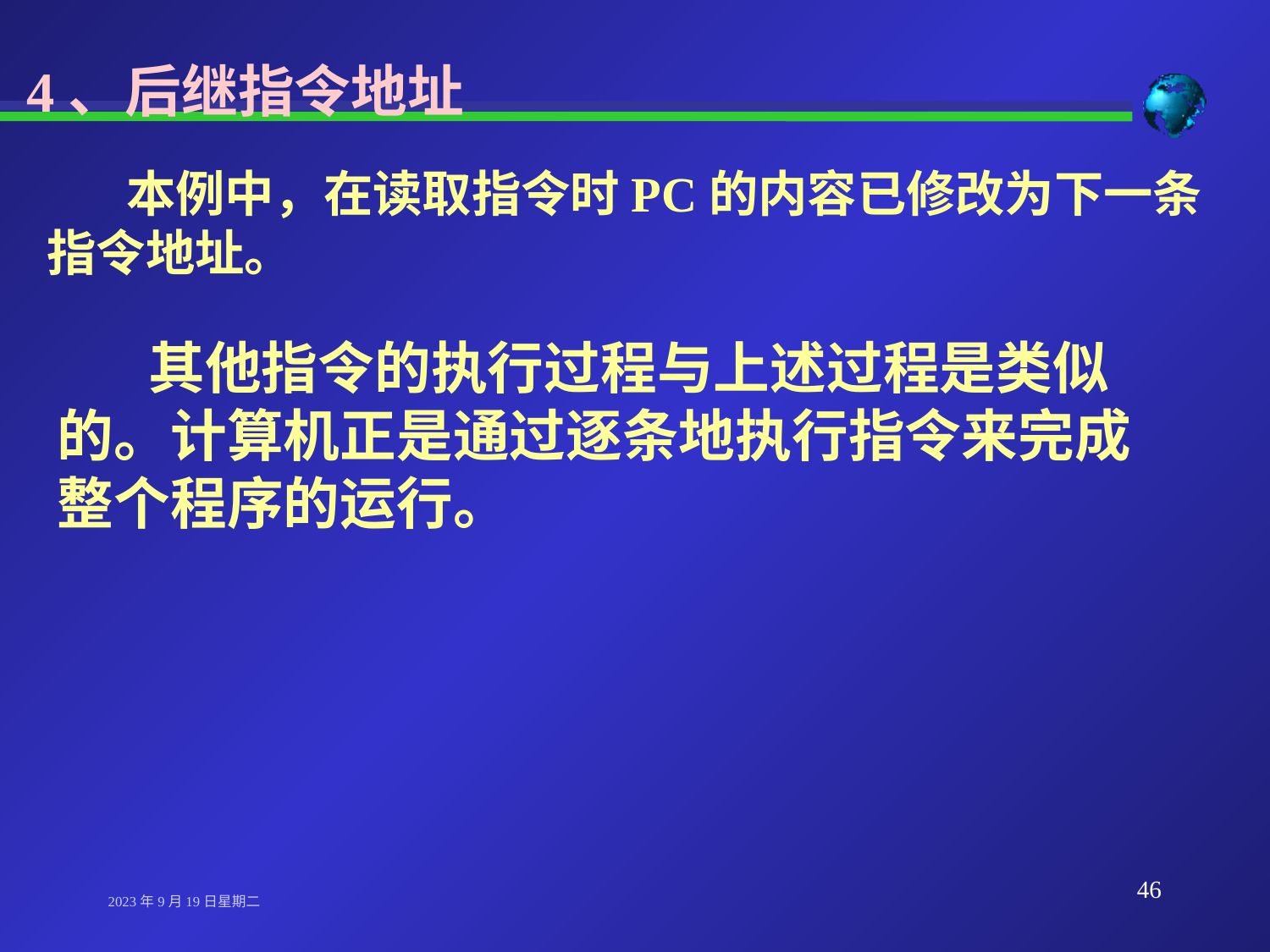

4、后继指令地址
      本例中，在读取指令时PC的内容已修改为下一条指令地址。
      其他指令的执行过程与上述过程是类似的。计算机正是通过逐条地执行指令来完成整个程序的运行。
46
2023年9月19日星期二